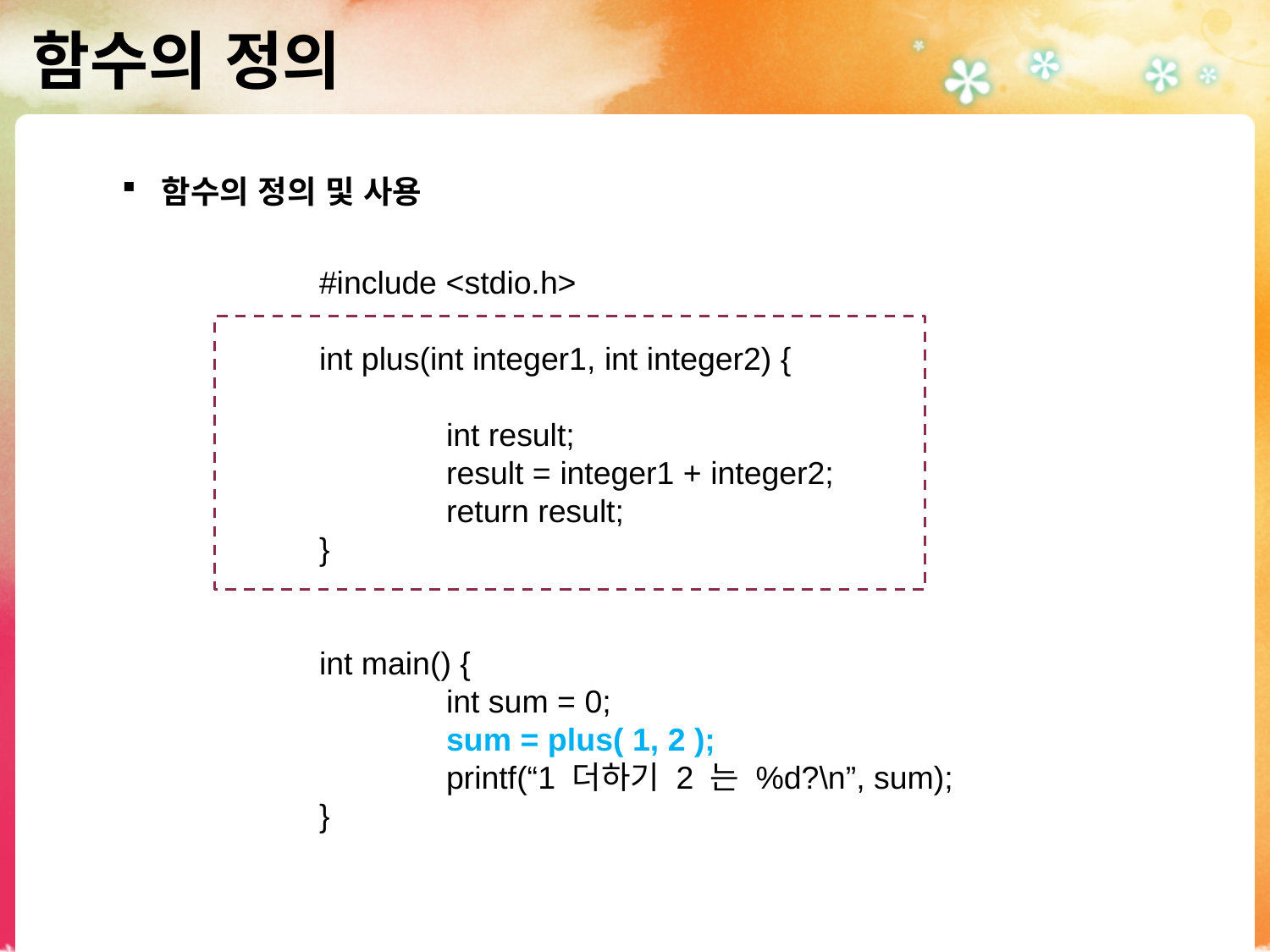

# 함수의 정의
함수의 정의 및 사용
#include <stdio.h>

int plus(int integer1, int integer2) {

	int result;
	result = integer1 + integer2;
	return result;
}

int main() {
	int sum = 0;
	sum = plus( 1, 2 );
	printf(“1 더하기 2 는 %d?\n”, sum);
}